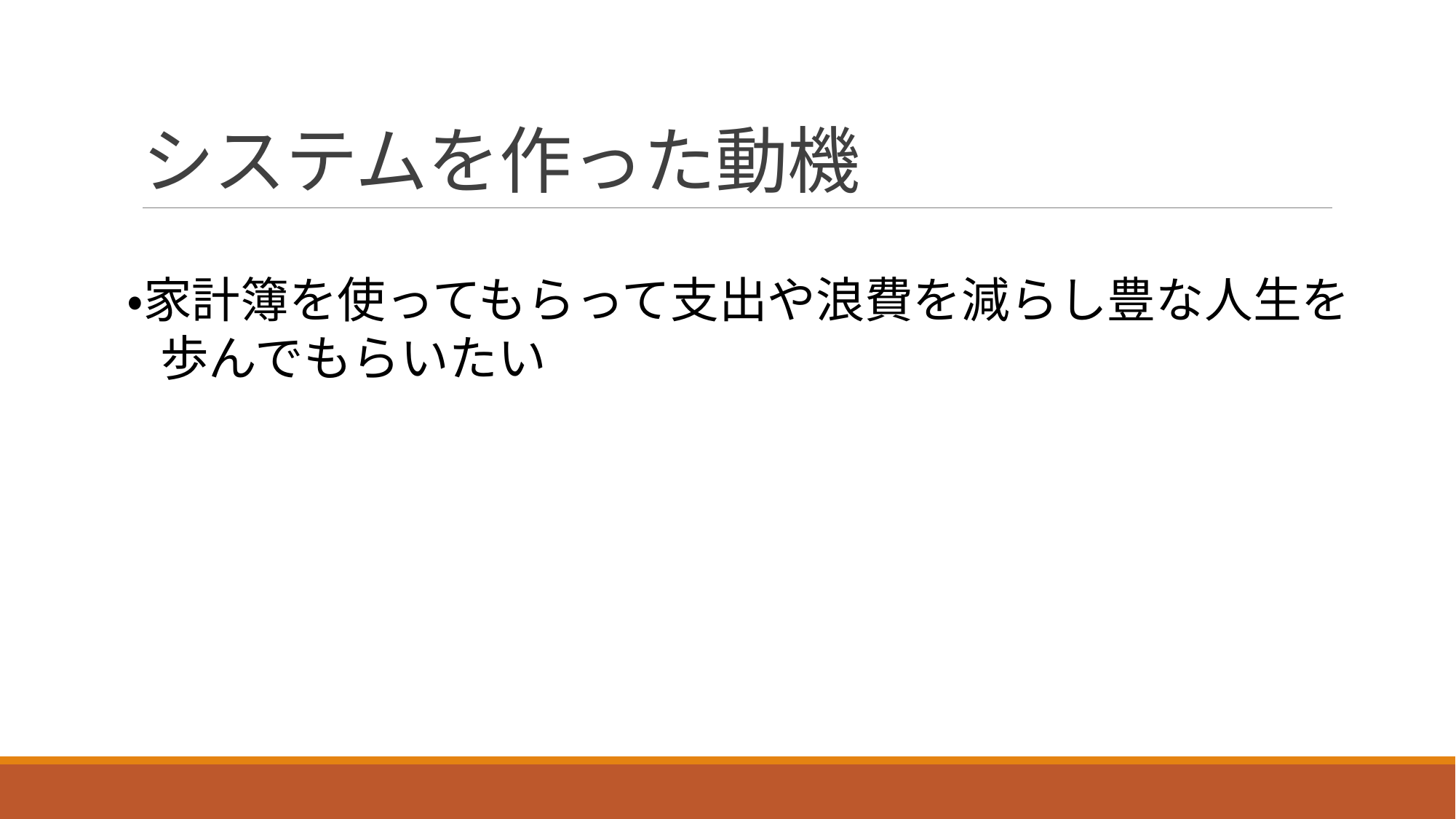

# システムを作った動機
・家計簿を使ってもらって支出や浪費を減らし豊な人生を
  歩んでもらいたい